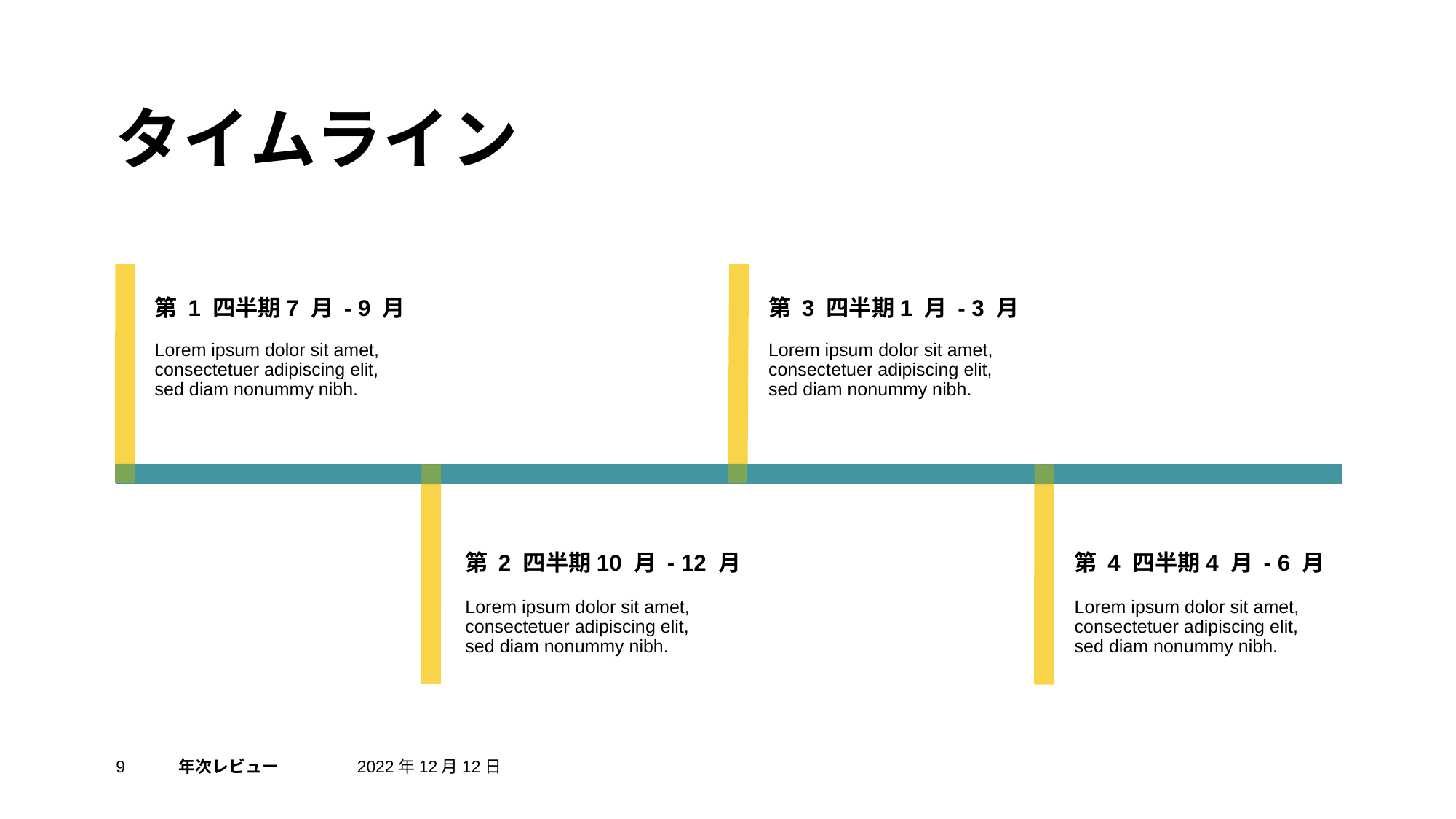

# タイムライン
第 1 四半期7 月 - 9 月
第 3 四半期1 月 - 3 月
Lorem ipsum dolor sit amet, consectetuer adipiscing elit, sed diam nonummy nibh.

Lorem ipsum dolor sit amet, consectetuer adipiscing elit, sed diam nonummy nibh.

第 2 四半期10 月 - 12 月
第 4 四半期4 月 - 6 月
Lorem ipsum dolor sit amet, consectetuer adipiscing elit, sed diam nonummy nibh.

Lorem ipsum dolor sit amet, consectetuer adipiscing elit, sed diam nonummy nibh.

9
年次レビュー
2022年12月12日